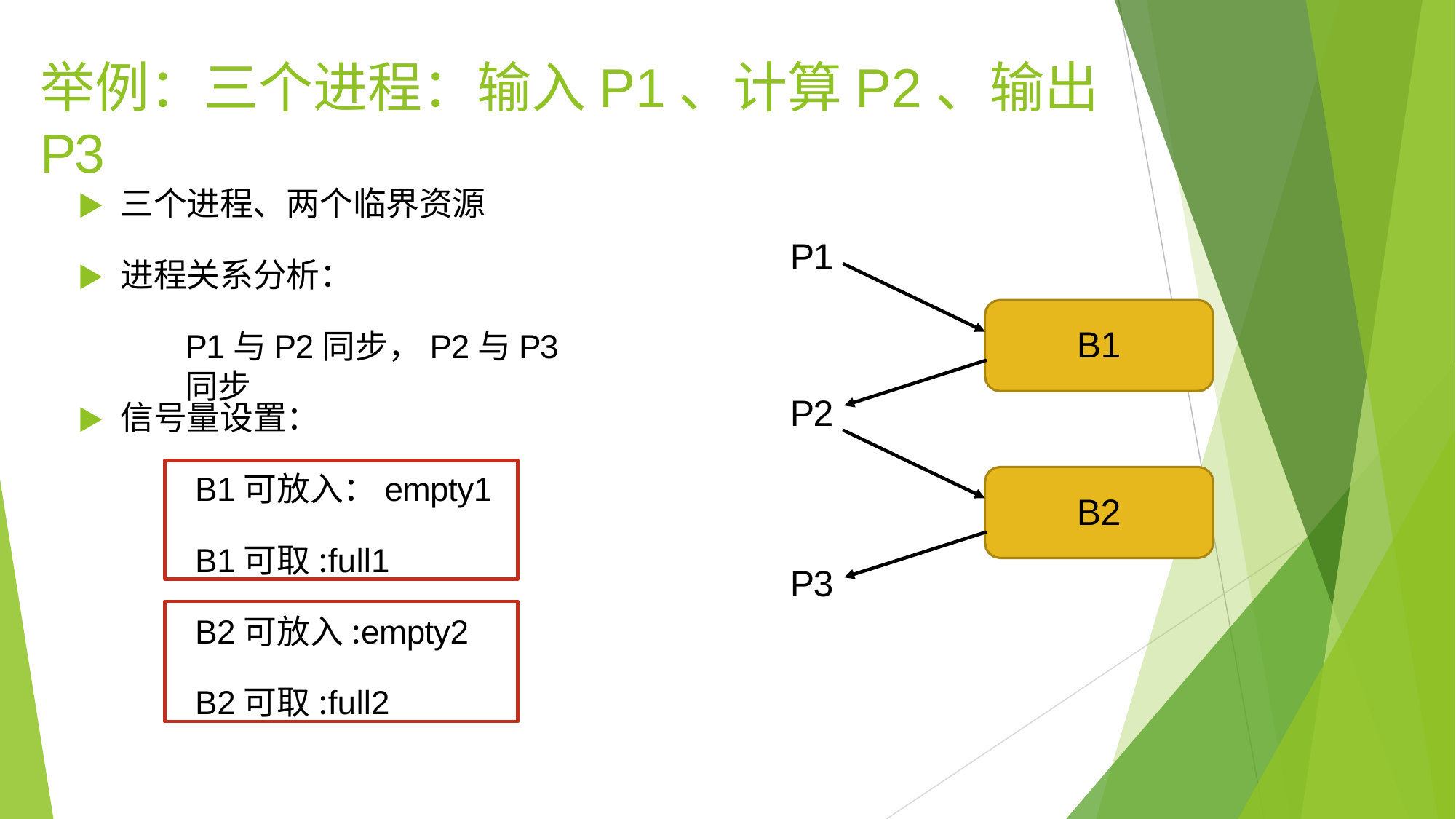

# 举例：三个进程：输入P1、计算P2、输出P3
▶	三个进程、两个临界资源
P1
▶	进程关系分析：

B1
P1与P2同步，P2与P3同步
P2
▶	信号量设置：

B1可放入：empty1
B1可取:full1

B2
P3
B2可放入:empty2
B2可取:full2